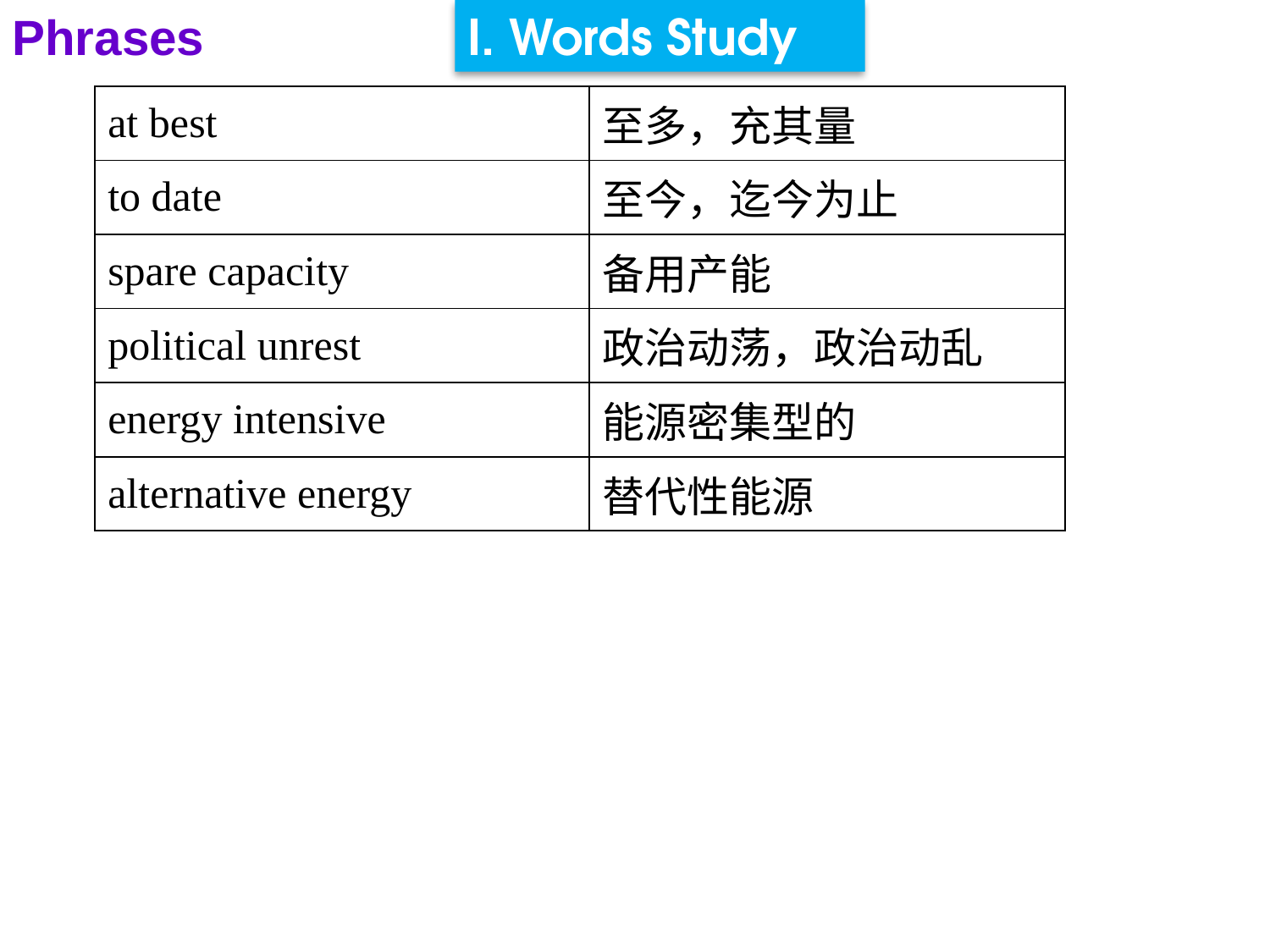

Phrases
I. Words Study
| at best | 至多，充其量 |
| --- | --- |
| to date | 至今，迄今为止 |
| spare capacity | 备用产能 |
| political unrest | 政治动荡，政治动乱 |
| energy intensive | 能源密集型的 |
| alternative energy | 替代性能源 |